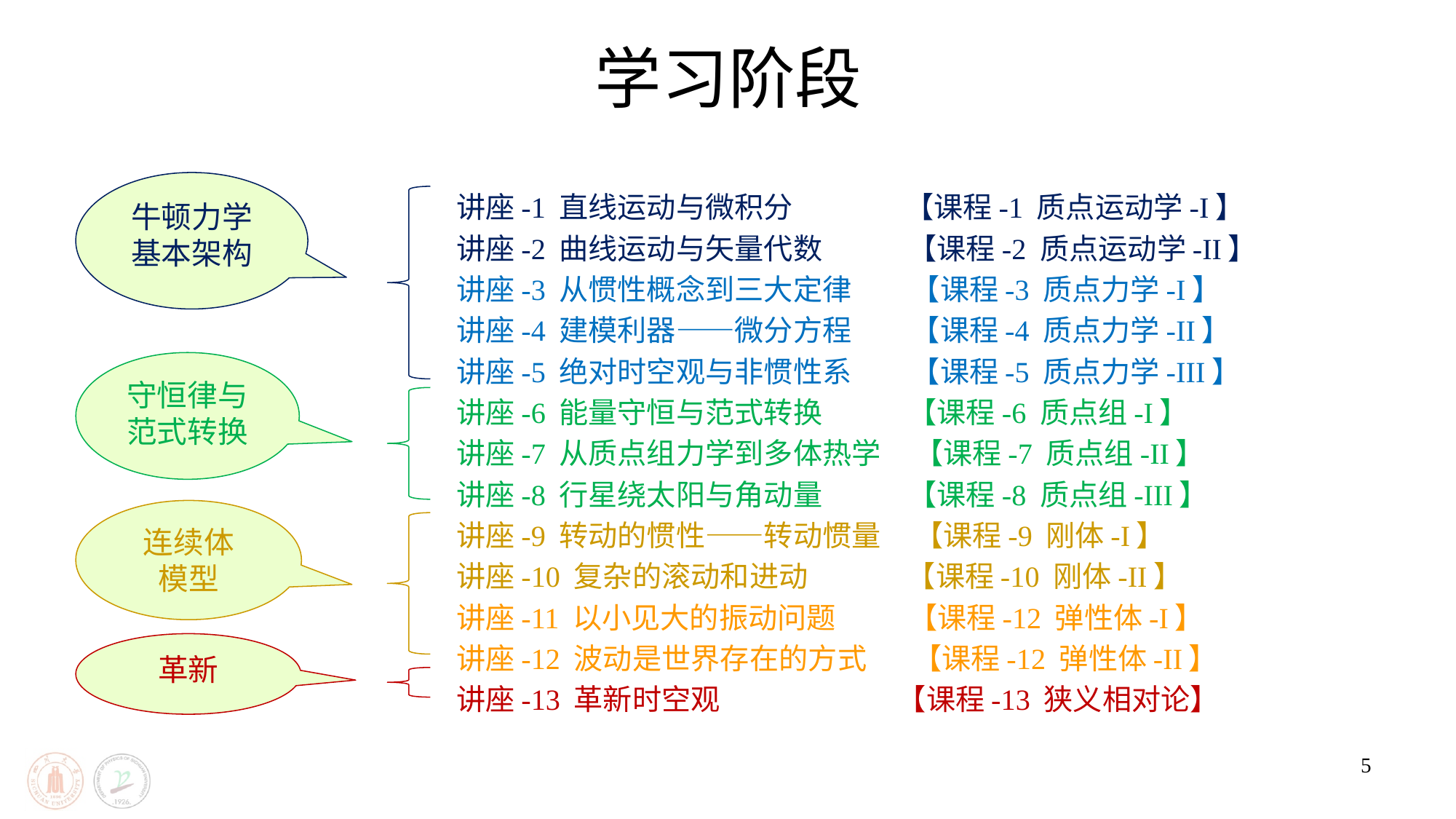

# 学习阶段
牛顿力学基本架构
讲座-1 直线运动与微积分                 【课程-1 质点运动学-I】
讲座-2 曲线运动与矢量代数             【课程-2 质点运动学-II】
讲座-3 从惯性概念到三大定律         【课程-3 质点力学-I】
讲座-4 建模利器——微分方程         【课程-4 质点力学-II】
讲座-5 绝对时空观与非惯性系         【课程-5 质点力学-III】
讲座-6 能量守恒与范式转换             【课程-6 质点组-I】
讲座-7 从质点组力学到多体热学     【课程-7 质点组-II】
讲座-8 行星绕太阳与角动量             【课程-8 质点组-III】
讲座-9 转动的惯性——转动惯量     【课程-9 刚体-I】
讲座-10 复杂的滚动和进动               【课程-10 刚体-II】
讲座-11 以小见大的振动问题           【课程-12 弹性体-I】
讲座-12 波动是世界存在的方式       【课程-12 弹性体-II】
讲座-13 革新时空观                           【课程-13 狭义相对论】

守恒律与范式转换

连续体
模型

革新

5